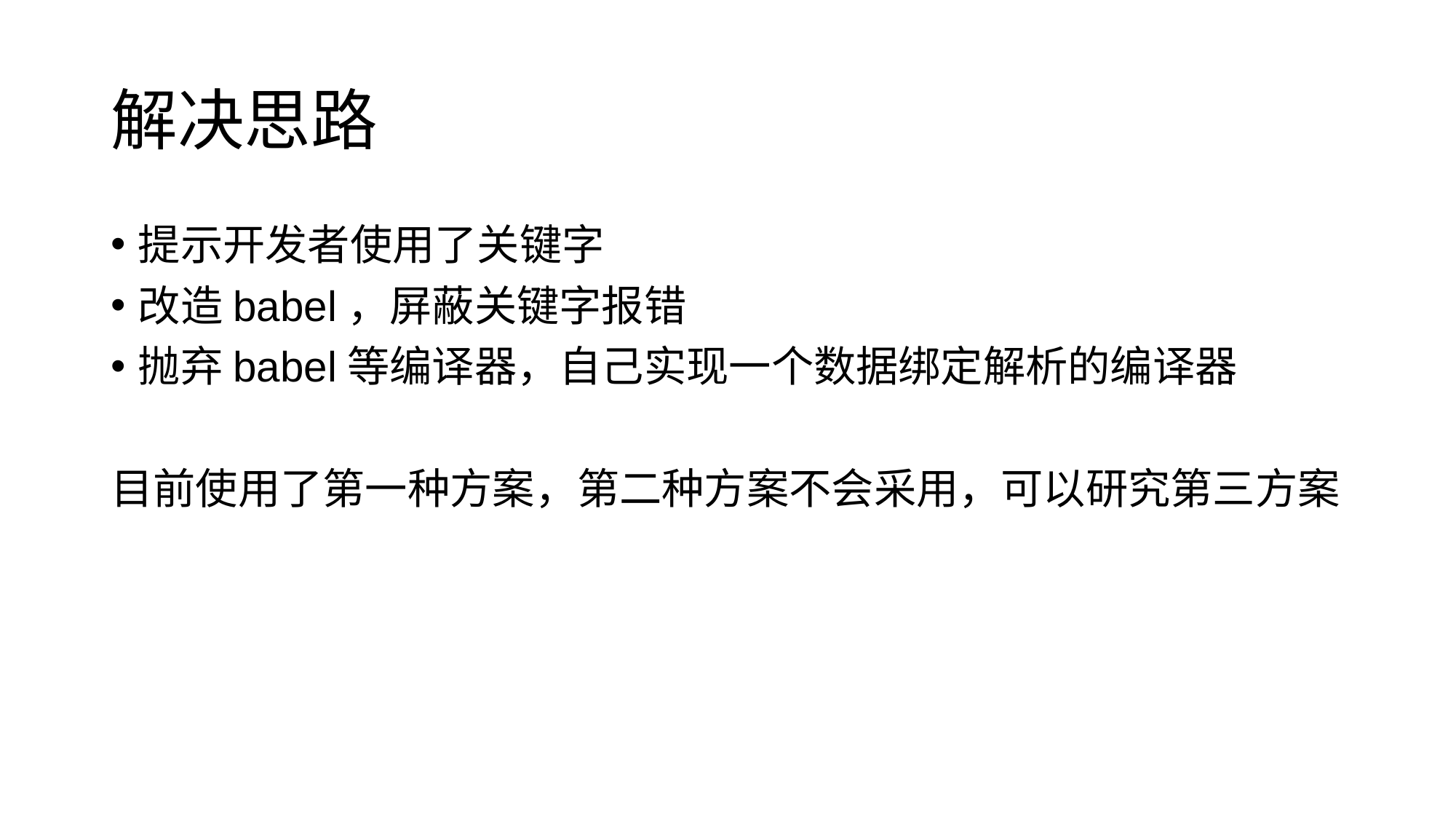

# 解决思路
提示开发者使用了关键字
改造babel，屏蔽关键字报错
抛弃babel等编译器，自己实现一个数据绑定解析的编译器

目前使用了第一种方案，第二种方案不会采用，可以研究第三方案